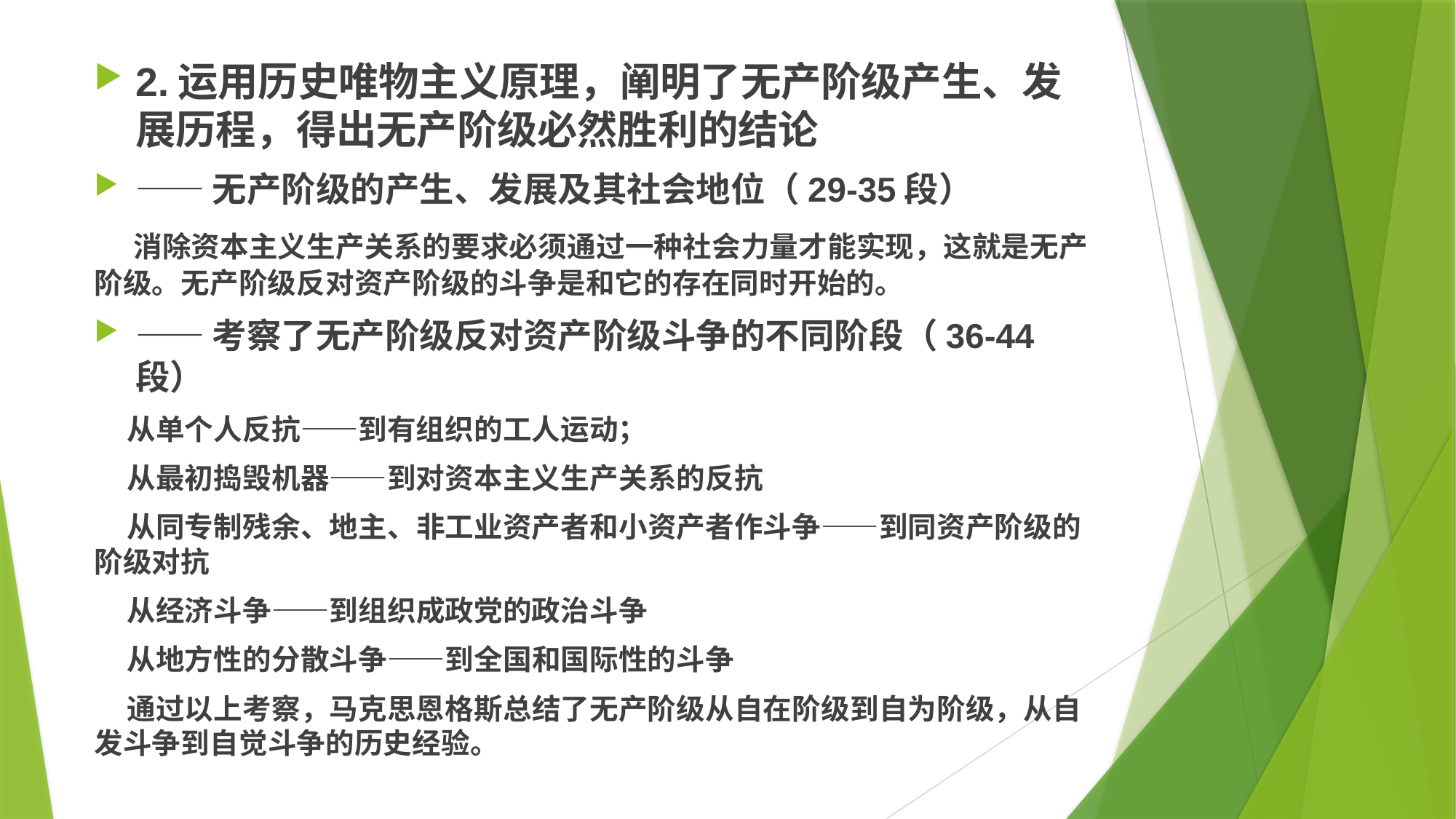

2.运用历史唯物主义原理，阐明了无产阶级产生、发展历程，得出无产阶级必然胜利的结论
——无产阶级的产生、发展及其社会地位（29-35段）
    消除资本主义生产关系的要求必须通过一种社会力量才能实现，这就是无产阶级。无产阶级反对资产阶级的斗争是和它的存在同时开始的。
——考察了无产阶级反对资产阶级斗争的不同阶段（36-44段）
    从单个人反抗——到有组织的工人运动；
    从最初捣毁机器——到对资本主义生产关系的反抗
    从同专制残余、地主、非工业资产者和小资产者作斗争——到同资产阶级的阶级对抗
    从经济斗争——到组织成政党的政治斗争
    从地方性的分散斗争——到全国和国际性的斗争
    通过以上考察，马克思恩格斯总结了无产阶级从自在阶级到自为阶级，从自发斗争到自觉斗争的历史经验。